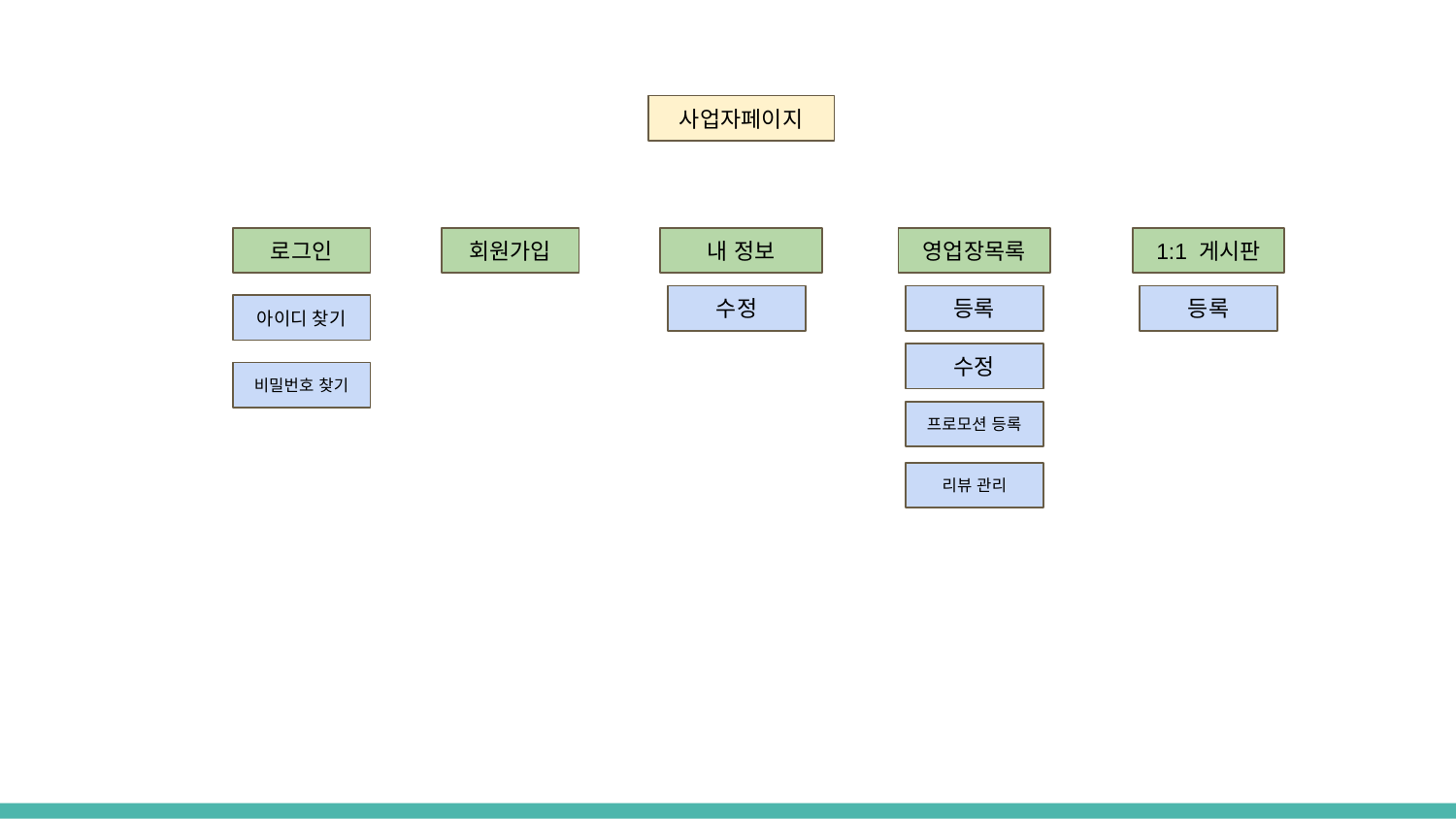

사업자페이지
로그인
회원가입
내 정보
영업장목록
1:1 게시판
수정
등록
등록
아이디 찾기
수정
비밀번호 찾기
프로모션 등록
리뷰 관리